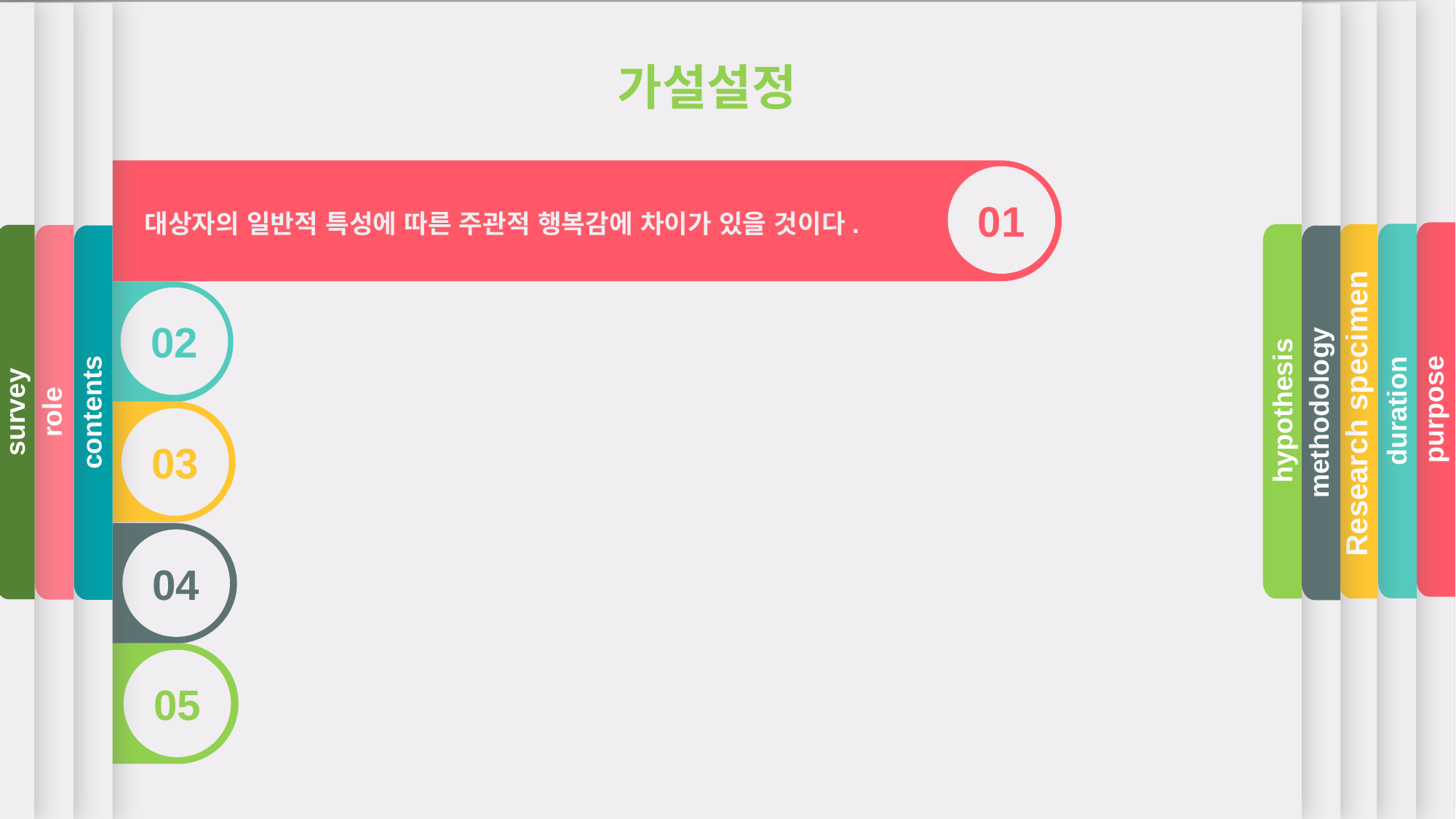

purpose

duration

Research specimen

hypothesis

survey

role

contents

methodology
가설설정

01
대상자의 일반적 특성에 따른 주관적 행복감에 차이가 있을 것이다.

02
대면수업 참여 여부에 따라 통학시간이 1시간 이상인 경우,
학생들의 삶의 만족도는 상대적으로 낮을 것이다.

03
거주 형태에 따라 삶의 만족도가 상대적으로 차이가 있을 것이다.

04
한달 지출 수준이 높을 수록 삶의 만족도가 높을 것이다.

05
아르바이트 여부에 따라 삶의 만족도가 다를 것이다.